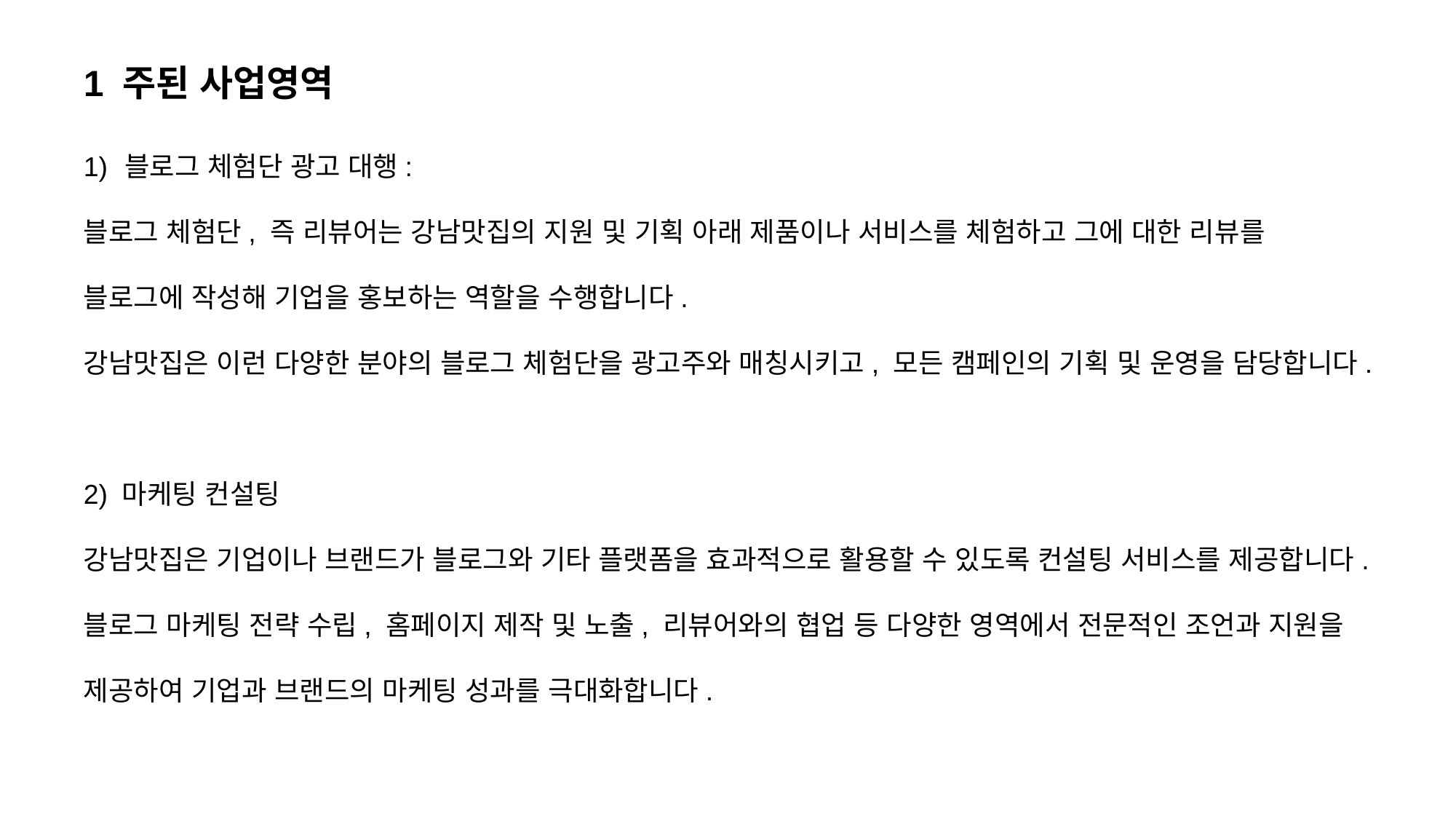

1 주된 사업영역
블로그 체험단 광고 대행:
블로그 체험단, 즉 리뷰어는 강남맛집의 지원 및 기획 아래 제품이나 서비스를 체험하고 그에 대한 리뷰를 블로그에 작성해 기업을 홍보하는 역할을 수행합니다.
강남맛집은 이런 다양한 분야의 블로그 체험단을 광고주와 매칭시키고, 모든 캠페인의 기획 및 운영을 담당합니다.

2) 마케팅 컨설팅
강남맛집은 기업이나 브랜드가 블로그와 기타 플랫폼을 효과적으로 활용할 수 있도록 컨설팅 서비스를 제공합니다. 블로그 마케팅 전략 수립, 홈페이지 제작 및 노출, 리뷰어와의 협업 등 다양한 영역에서 전문적인 조언과 지원을 제공하여 기업과 브랜드의 마케팅 성과를 극대화합니다.